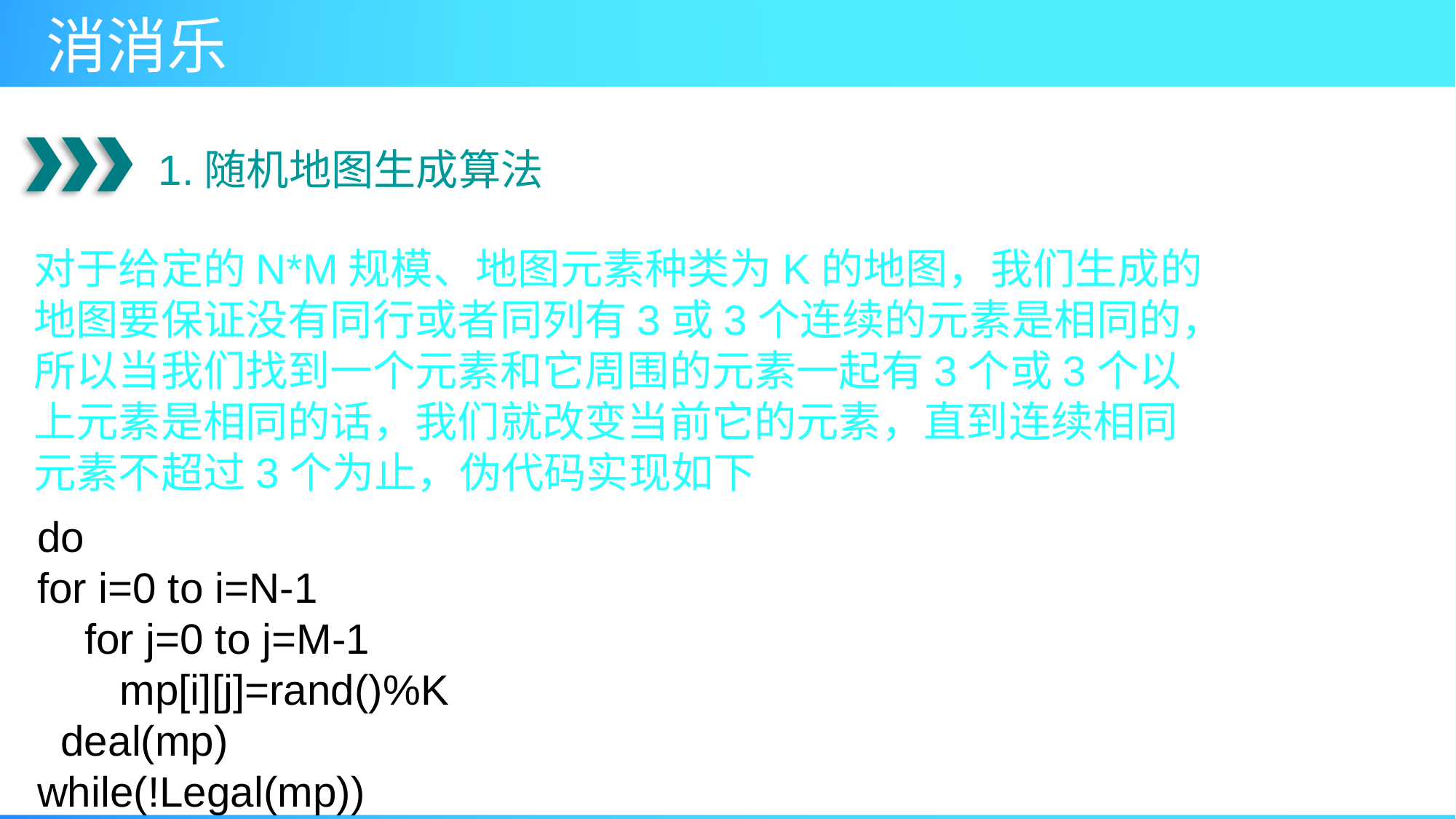

1.随机地图生成算法
对于给定的N*M规模、地图元素种类为K的地图，我们生成的地图要保证没有同行或者同列有3或3个连续的元素是相同的，所以当我们找到一个元素和它周围的元素一起有3个或3个以上元素是相同的话，我们就改变当前它的元素，直到连续相同元素不超过3个为止，伪代码实现如下
do
for i=0 to i=N-1
    for j=0 to j=M-1
       mp[i][j]=rand()%K
  deal(mp)
while(!Legal(mp))